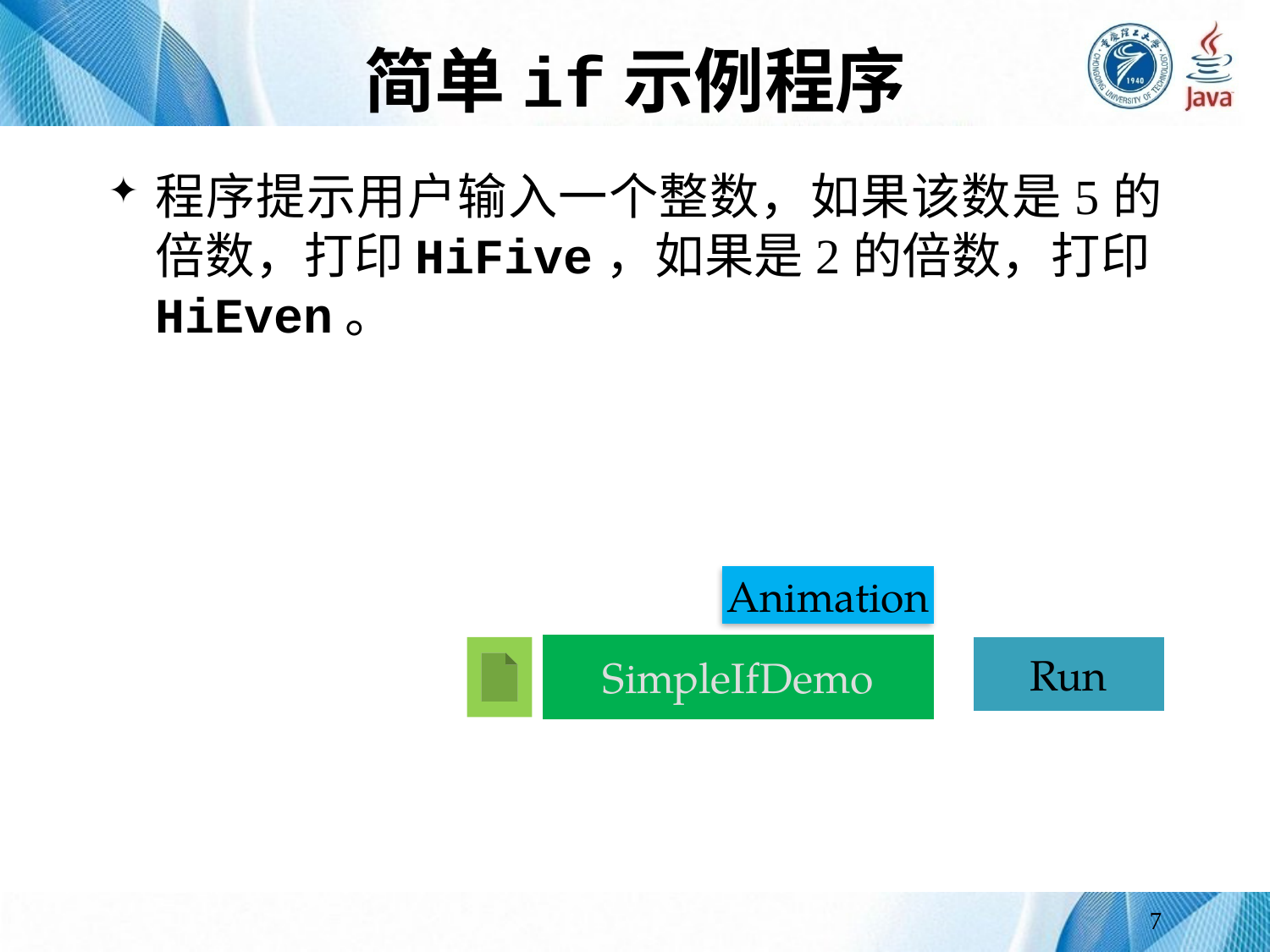

# 简单if示例程序
程序提示用户输入一个整数，如果该数是5的倍数，打印HiFive，如果是2的倍数，打印HiEven。

Animation
SimpleIfDemo

Run
7